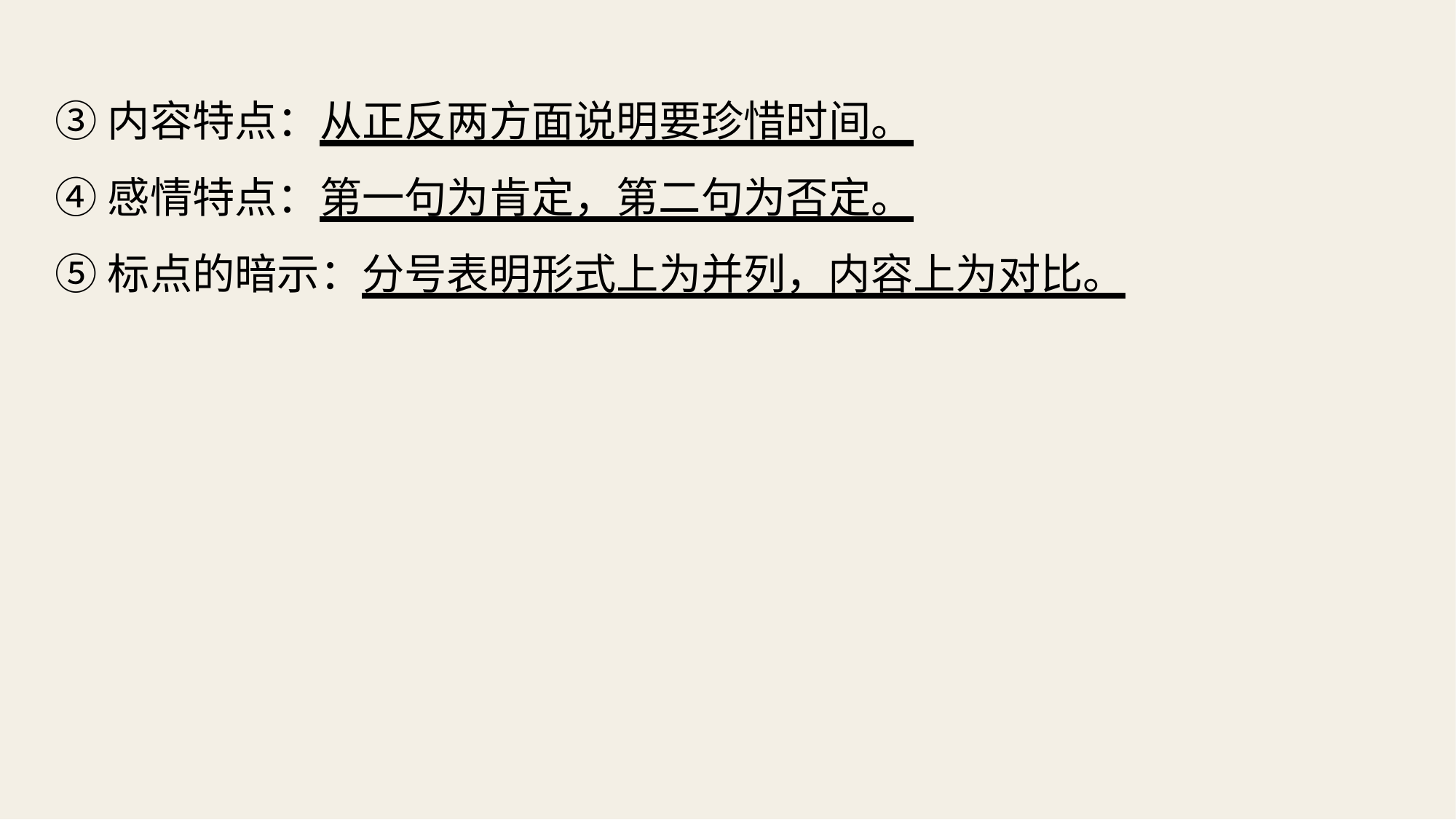

③内容特点：从正反两方面说明要珍惜时间。
④感情特点：第一句为肯定，第二句为否定。
⑤标点的暗示：分号表明形式上为并列，内容上为对比。